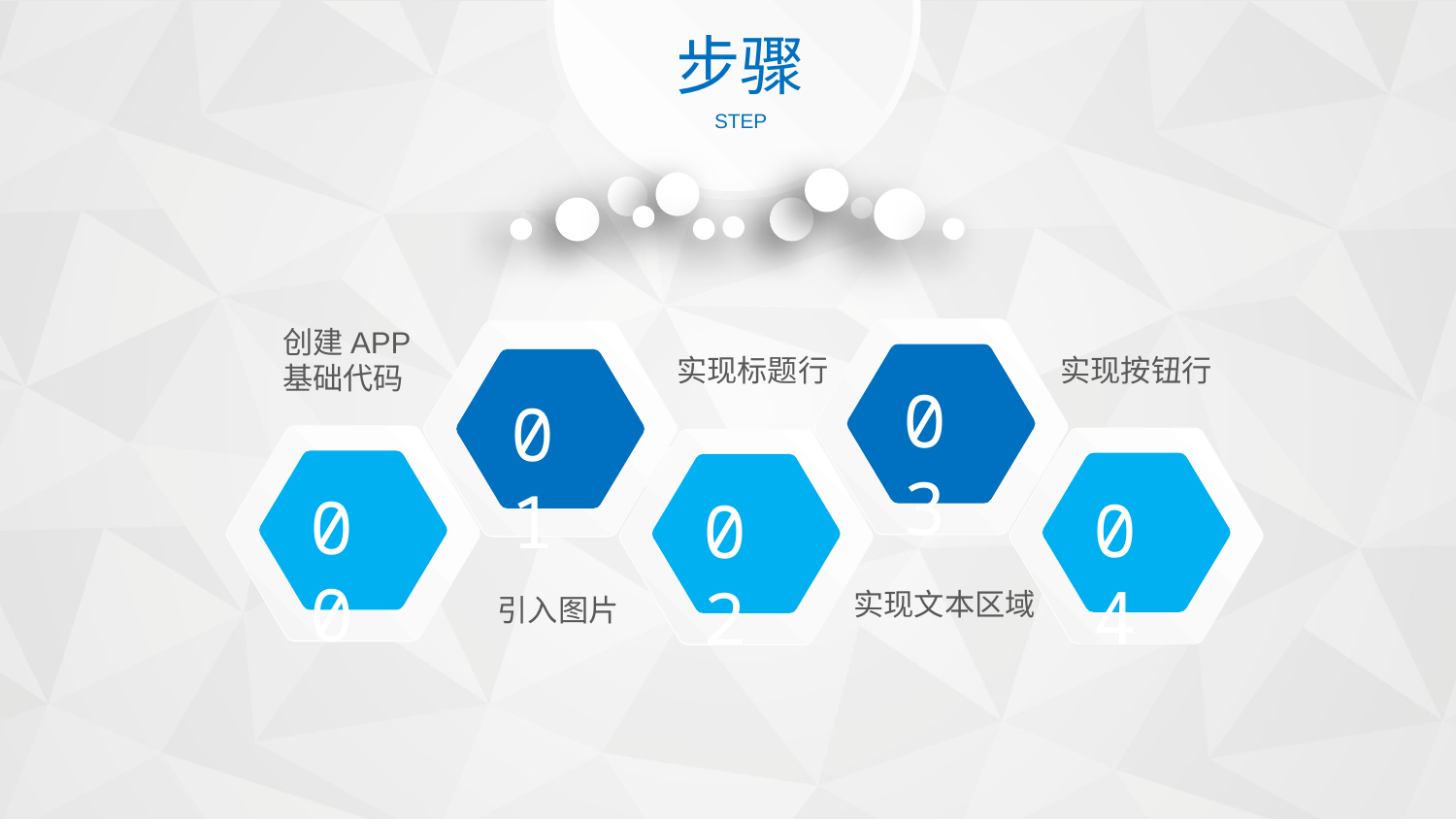

步骤
STEP

创建APP基础代码

03

01
实现标题行
实现按钮行

00

04

02
实现文本区域
引入图片